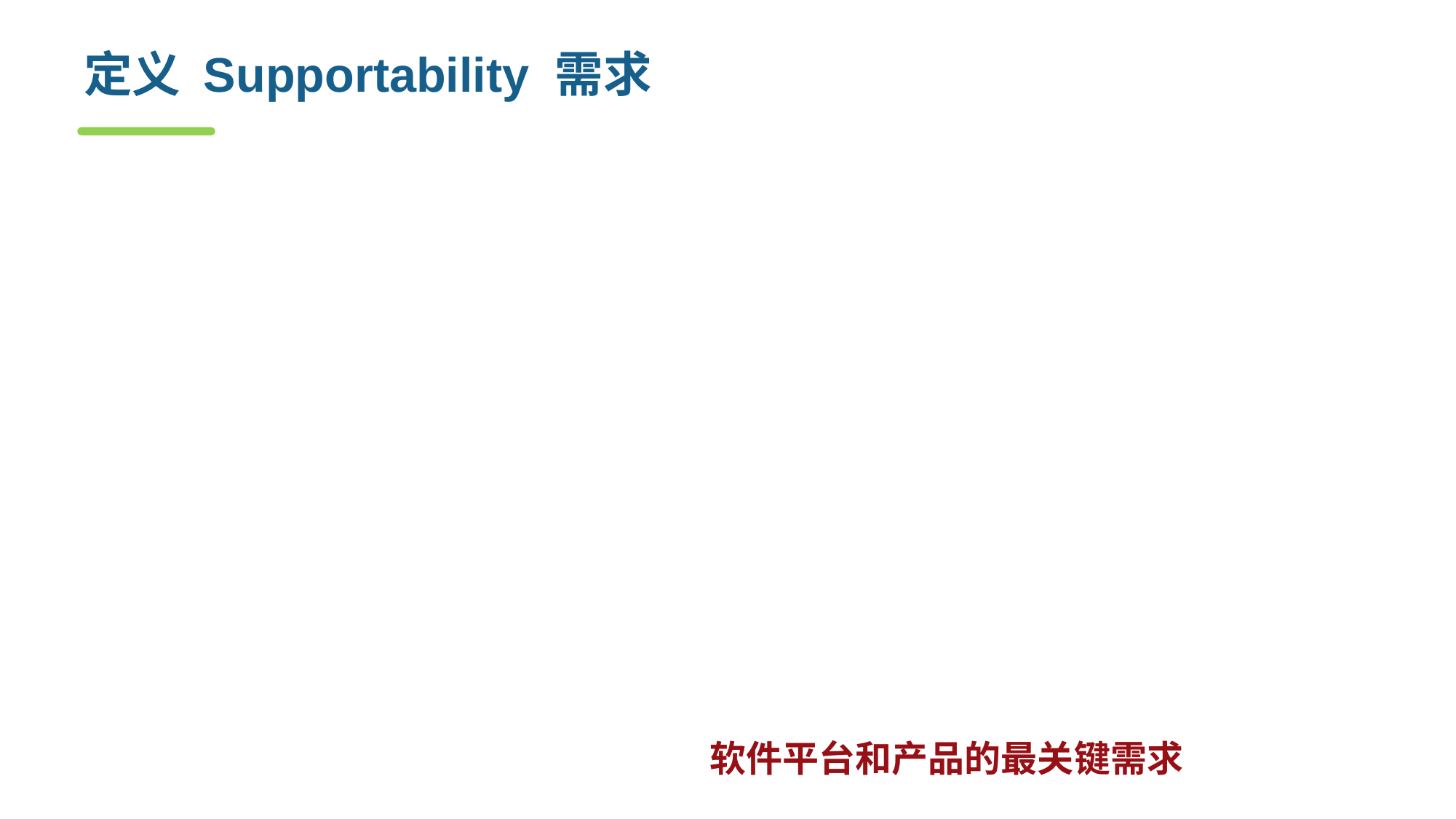

# 定义 Supportability 需求
“supportability”支持性
The ability of the software to be easily modified to accommodate enhancements and repairs
支持性需求
Languages, DBMS, tools, etc.
Programming standards
Error handling and reporting standards
常常难以定义
If not measurable or observable, it is not a requirement
Is it a design constraint?
Is it an intent or goal?
软件平台和产品的最关键需求
12